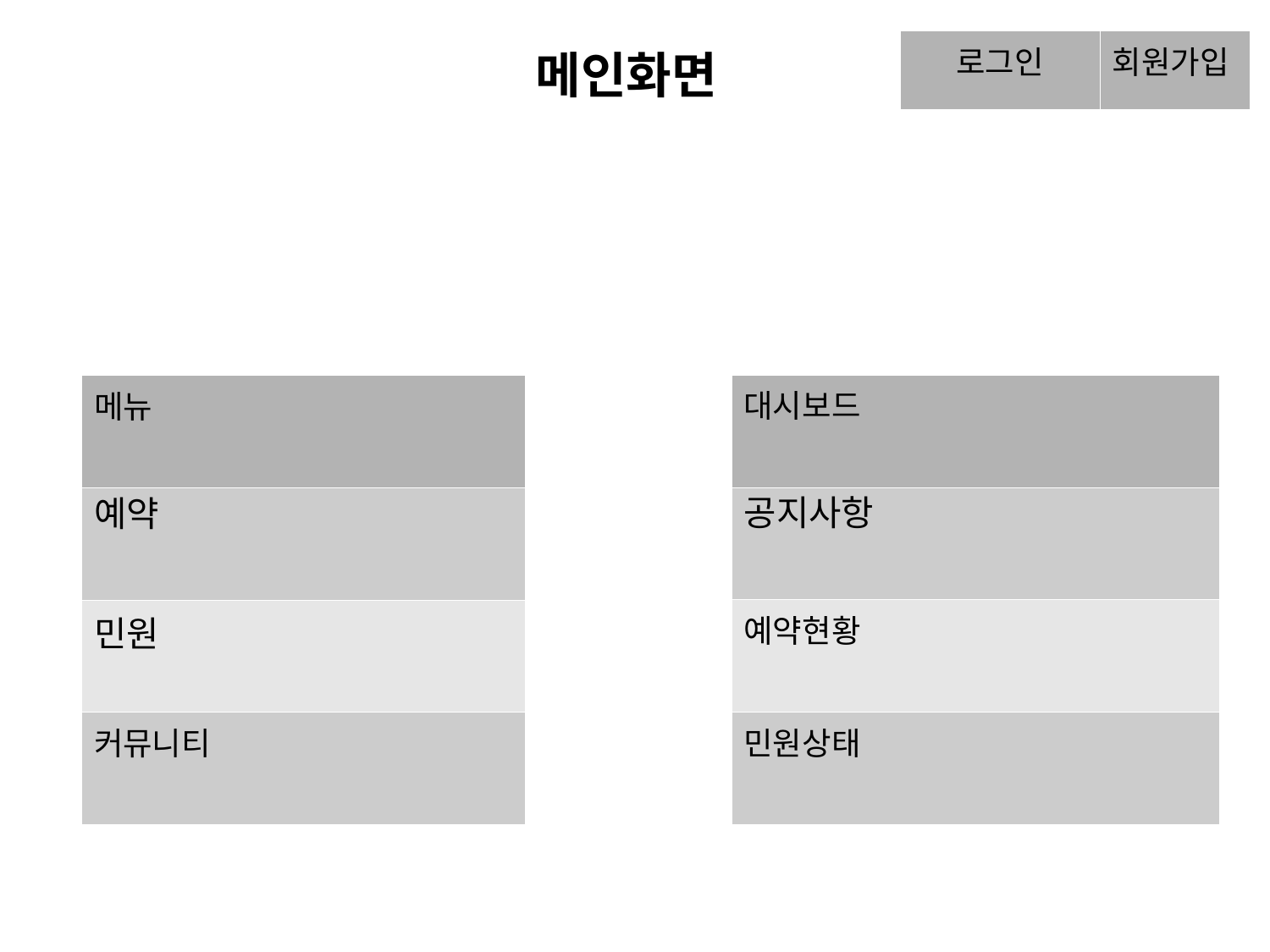

| 로그인 | 회원가입 |
| --- | --- |
메인화면
| 대시보드 |
| --- |
| 공지사항 |
| 예약현황 |
| 민원상태 |
| 메뉴 |
| --- |
| 예약 |
| 민원 |
| 커뮤니티 |